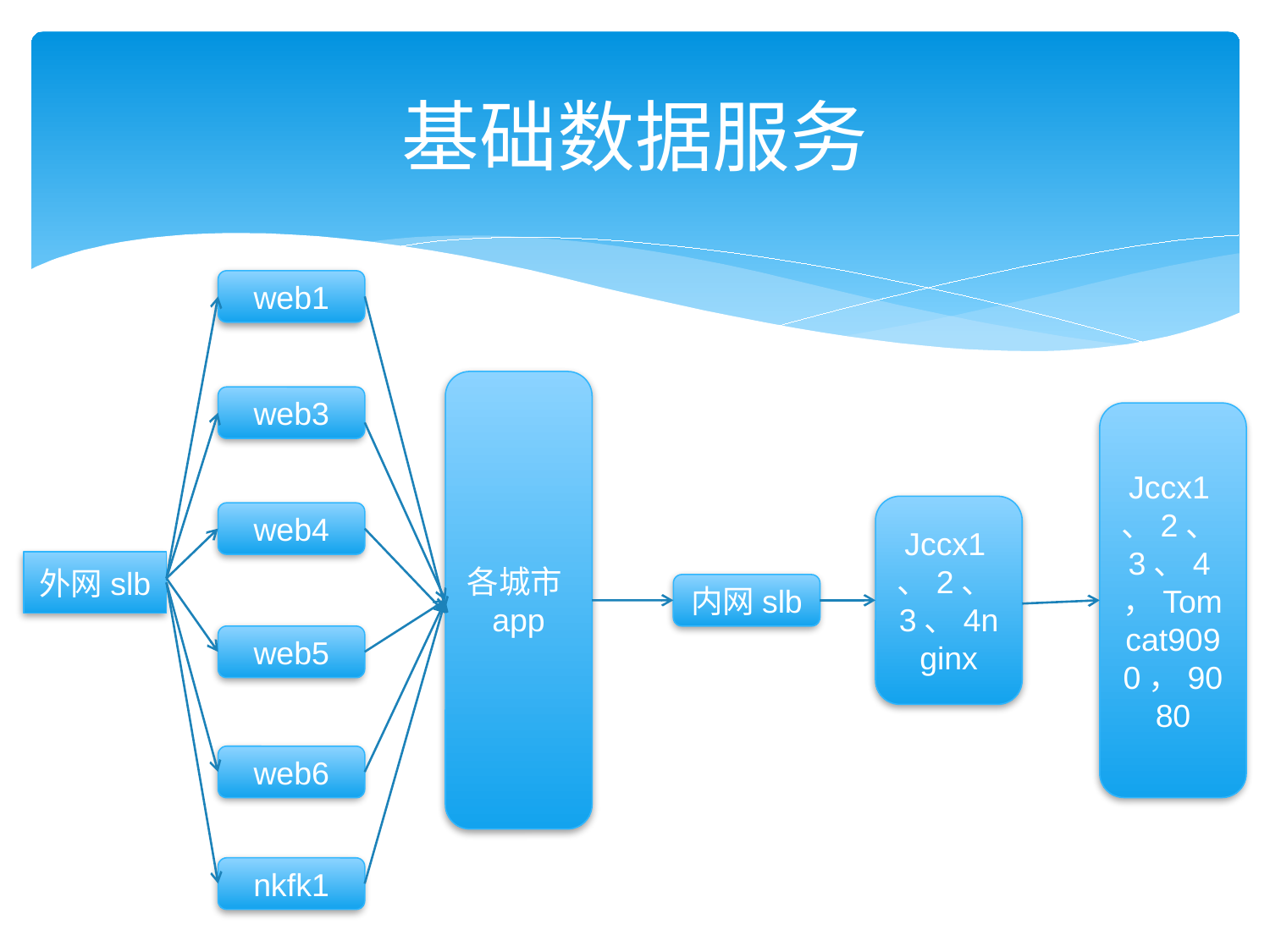

# 基础数据服务
web1
各城市app
web3
Jccx1、2、3、4，Tomcat9090，9080
Jccx1、2、3、4nginx
web4
外网slb
内网slb
web5
web6
nkfk1